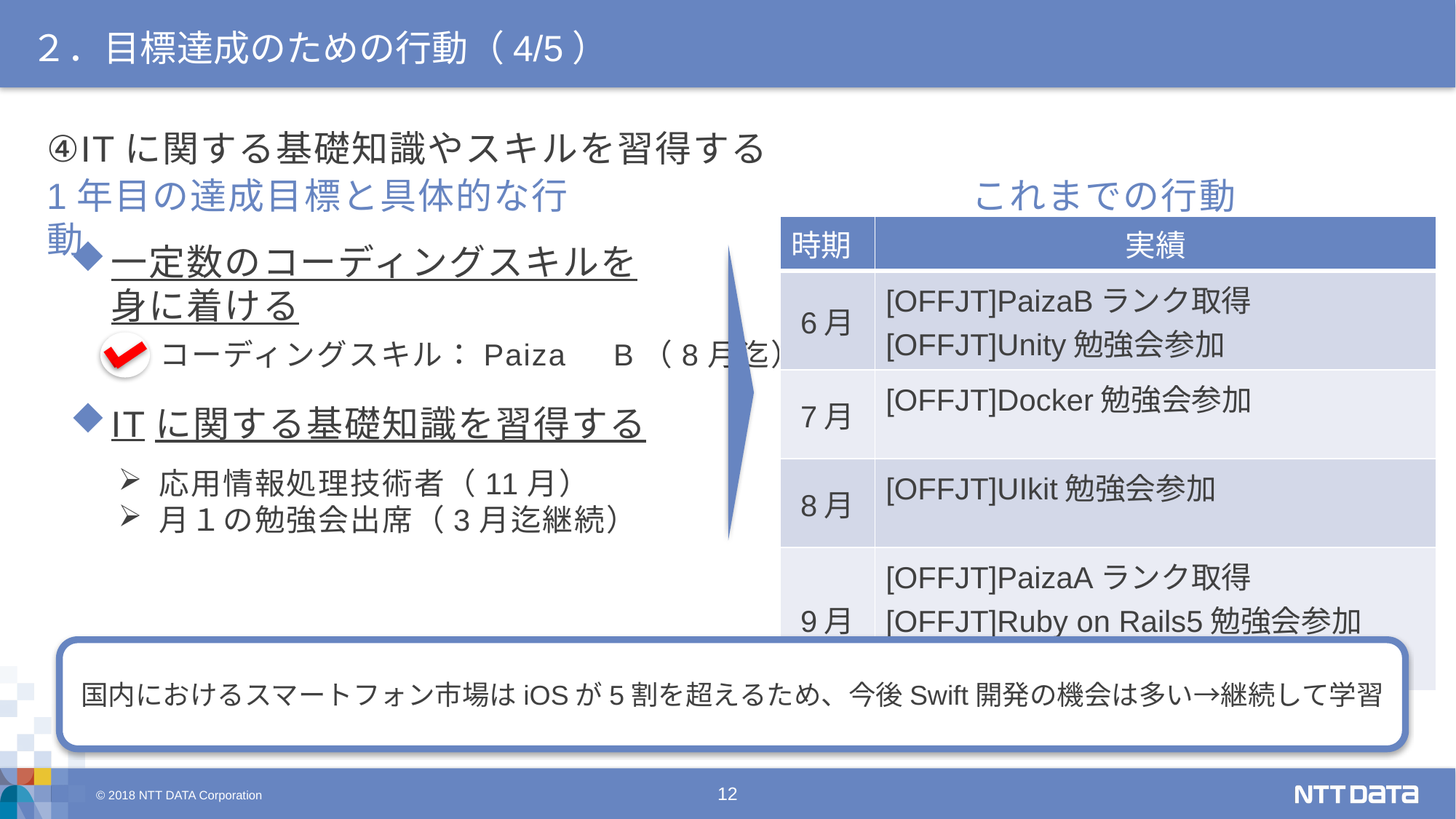

# ２．目標達成のための行動（4/5）
④ITに関する基礎知識やスキルを習得する
1年目の達成目標と具体的な行動
これまでの行動
| 時期 | 実績 |
| --- | --- |
| 6月 | [OFFJT]PaizaBランク取得 [OFFJT]Unity勉強会参加 |
| 7月 | [OFFJT]Docker勉強会参加 |
| 8月 | [OFFJT]UIkit勉強会参加 |
| 9月 | [OFFJT]PaizaAランク取得 [OFFJT]Ruby on Rails5勉強会参加 [OFFJT]アプリケーションの原理原則 |
一定数のコーディングスキルを
身に着ける
コーディングスキル：Paiza　B（8月迄）

ITに関する基礎知識を習得する
応用情報処理技術者（11月）
月１の勉強会出席（3月迄継続）
国内におけるスマートフォン市場はiOSが5割を超えるため、今後Swift開発の機会は多い→継続して学習